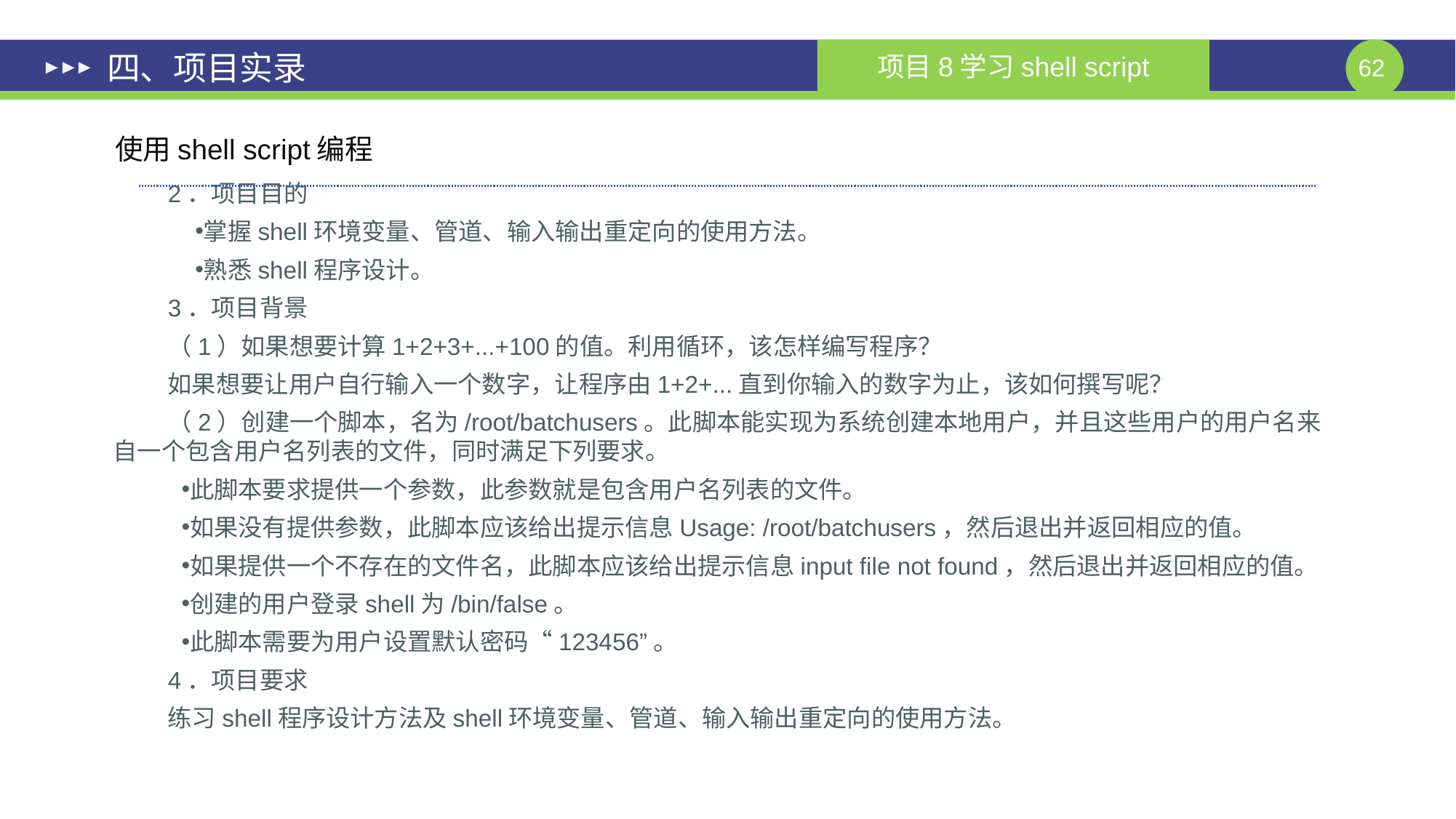

# 四、项目实录
使用shell script编程
2．项目目的
掌握shell环境变量、管道、输入输出重定向的使用方法。
熟悉shell程序设计。
3．项目背景
（1）如果想要计算1+2+3+...+100的值。利用循环，该怎样编写程序？
如果想要让用户自行输入一个数字，让程序由1+2+...直到你输入的数字为止，该如何撰写呢？
（2）创建一个脚本，名为/root/batchusers。此脚本能实现为系统创建本地用户，并且这些用户的用户名来自一个包含用户名列表的文件，同时满足下列要求。
此脚本要求提供一个参数，此参数就是包含用户名列表的文件。
如果没有提供参数，此脚本应该给出提示信息Usage: /root/batchusers，然后退出并返回相应的值。
如果提供一个不存在的文件名，此脚本应该给出提示信息input file not found，然后退出并返回相应的值。
创建的用户登录shell为/bin/false。
此脚本需要为用户设置默认密码“123456”。
4．项目要求
练习shell程序设计方法及shell环境变量、管道、输入输出重定向的使用方法。